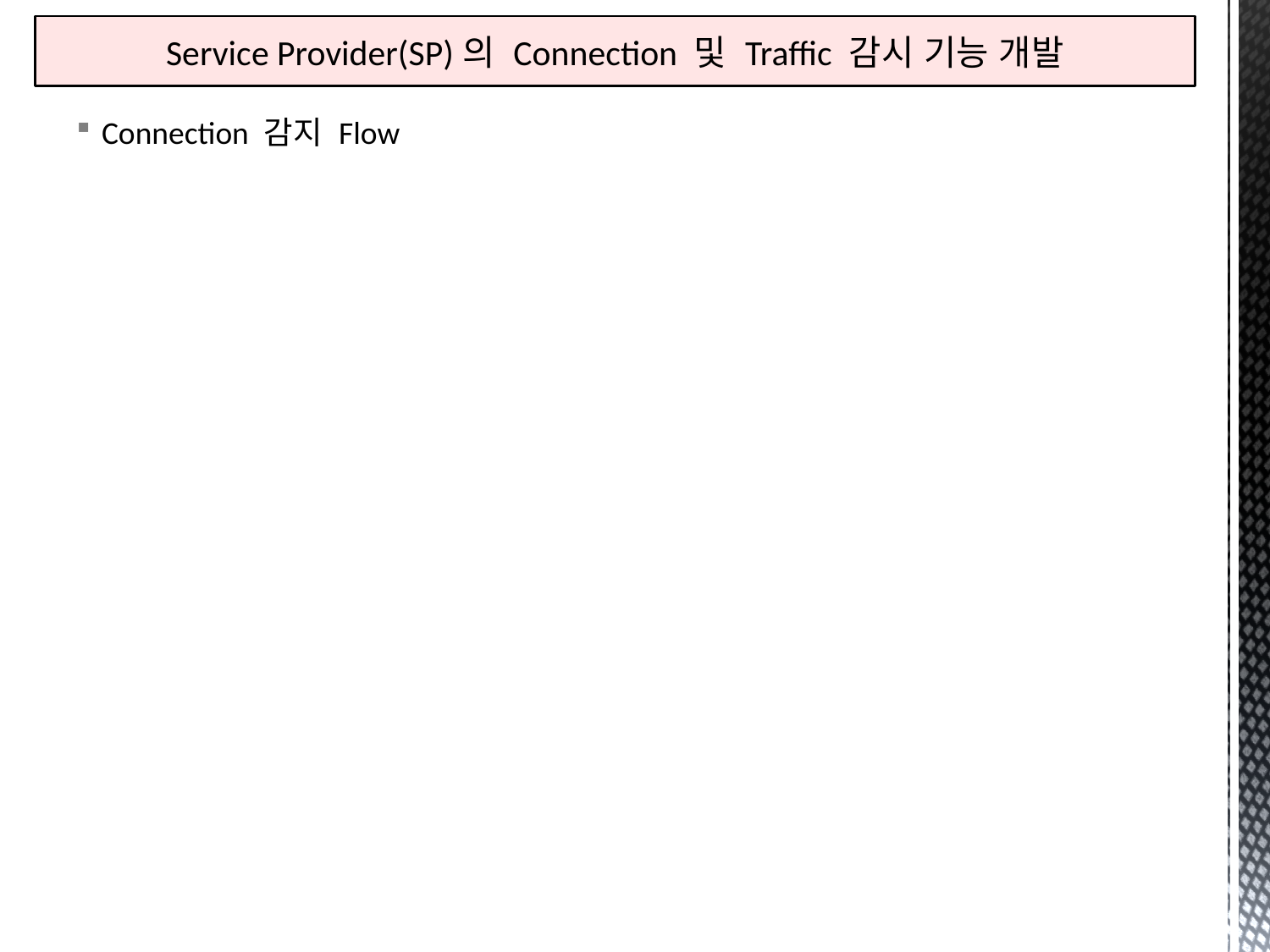

Service Provider(SP)의 Connection 및 Traffic 감시 기능 개발
Connection 감지 Flow